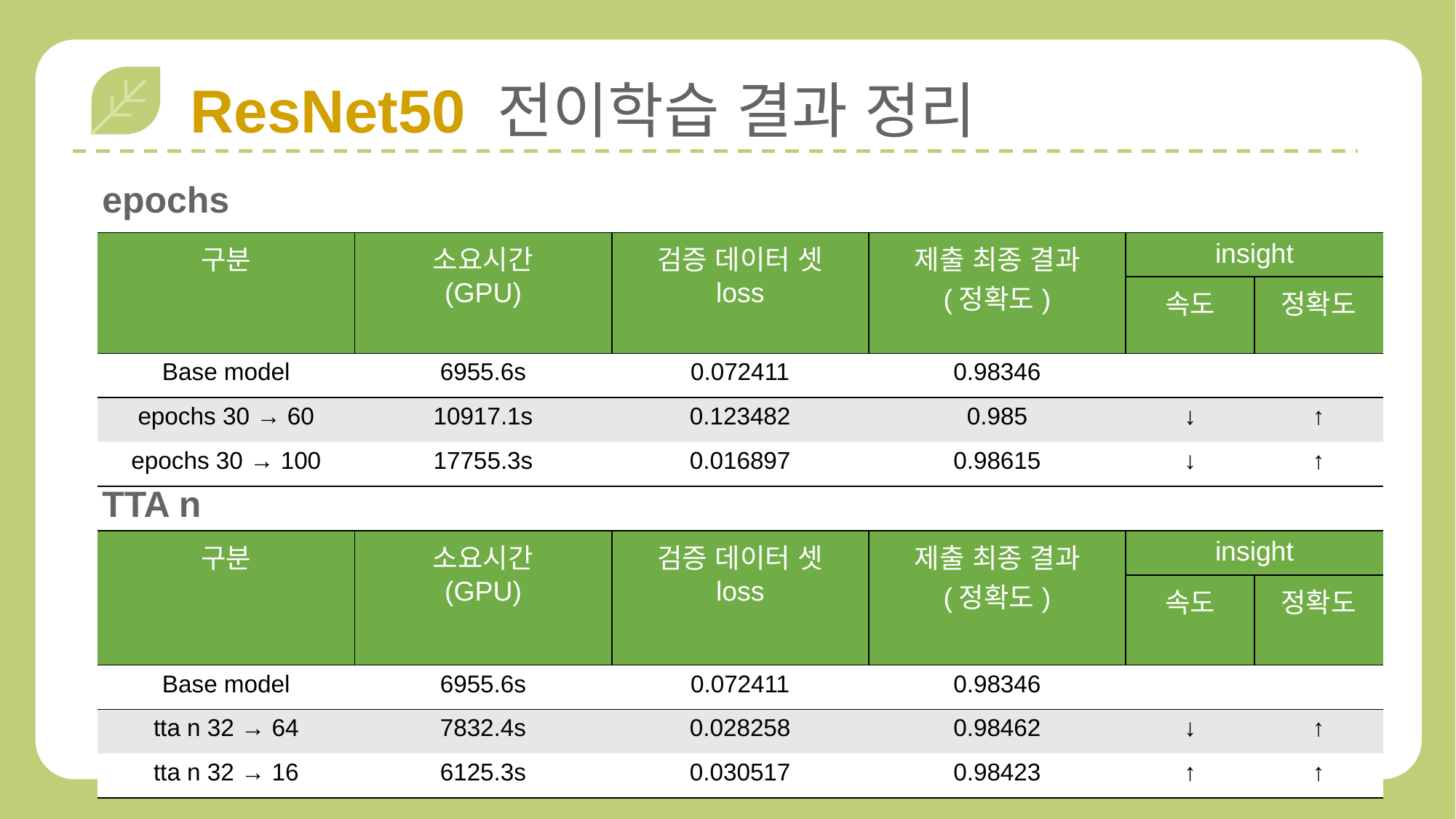

ResNet50 전이학습 결과 정리
epochs
| 구분 | 소요시간 (GPU) | 검증 데이터 셋 loss | 제출 최종 결과 (정확도) | insight |  |
| --- | --- | --- | --- | --- | --- |
|  |  |  |  | 속도 | 정확도 |
| Base model | 6955.6s | 0.072411 | 0.98346 |  |  |
| epochs 30 → 60 | 10917.1s | 0.123482 | 0.985 | ↓ | ↑ |
| epochs 30 → 100 | 17755.3s | 0.016897 | 0.98615 | ↓ | ↑ |
TTA n
| 구분 | 소요시간 (GPU) | 검증 데이터 셋 loss | 제출 최종 결과 (정확도) | insight |  |
| --- | --- | --- | --- | --- | --- |
|  |  |  |  | 속도 | 정확도 |
| Base model | 6955.6s | 0.072411 | 0.98346 |  |  |
| tta n 32 → 64 | 7832.4s | 0.028258 | 0.98462 | ↓ | ↑ |
| tta n 32 → 16 | 6125.3s | 0.030517 | 0.98423 | ↑ | ↑ |